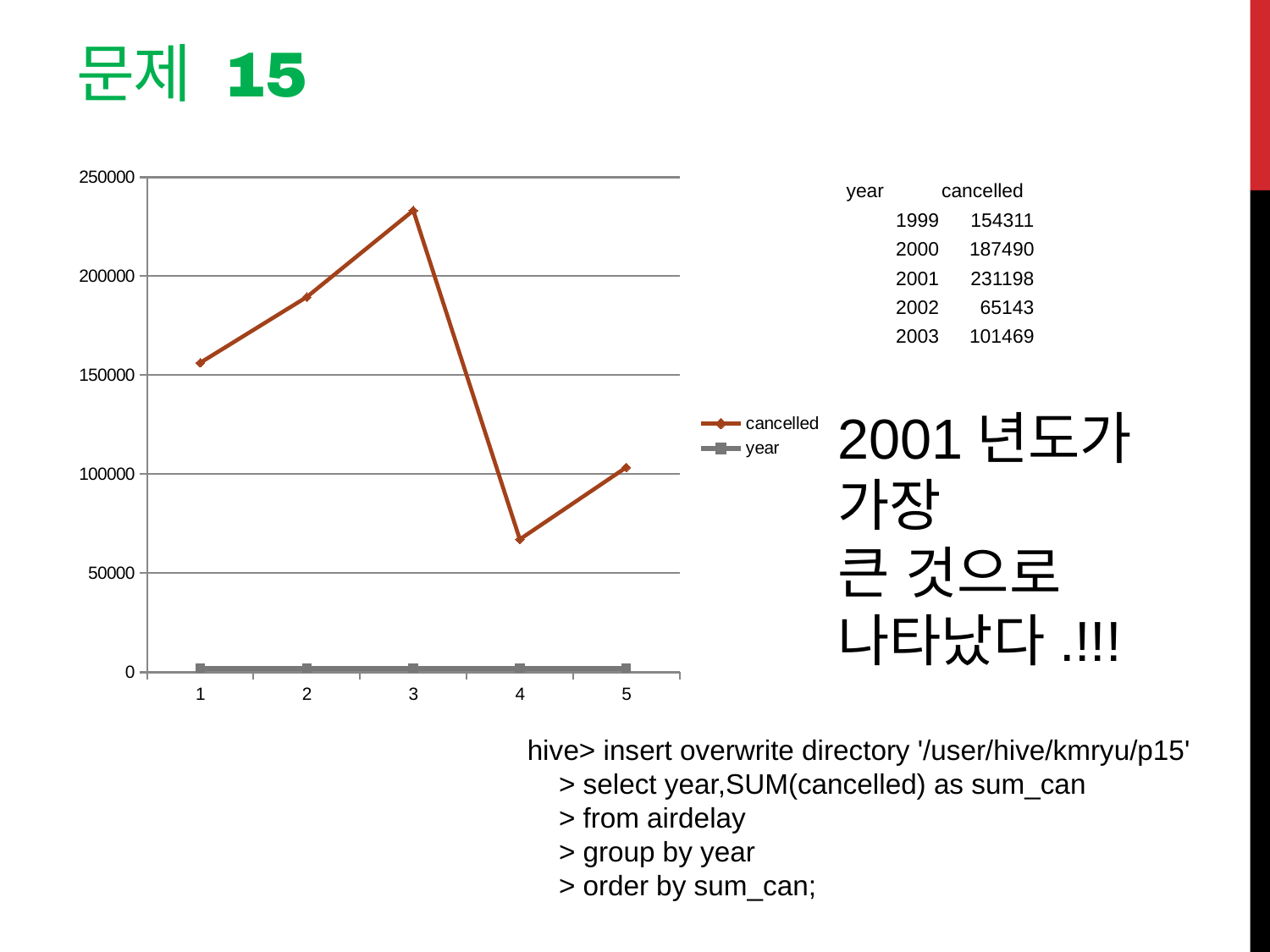

# 문제 15

### Chart

| Category | year | cancelled |
|---|---|---|
| year | cancelled |
| --- | --- |
| 1999 | 154311 |
| 2000 | 187490 |
| 2001 | 231198 |
| 2002 | 65143 |
| 2003 | 101469 |
2001년도가 가장
큰 것으로 나타났다.!!!
hive> insert overwrite directory '/user/hive/kmryu/p15'
    > select year,SUM(cancelled) as sum_can
    > from airdelay
    > group by year
    > order by sum_can;